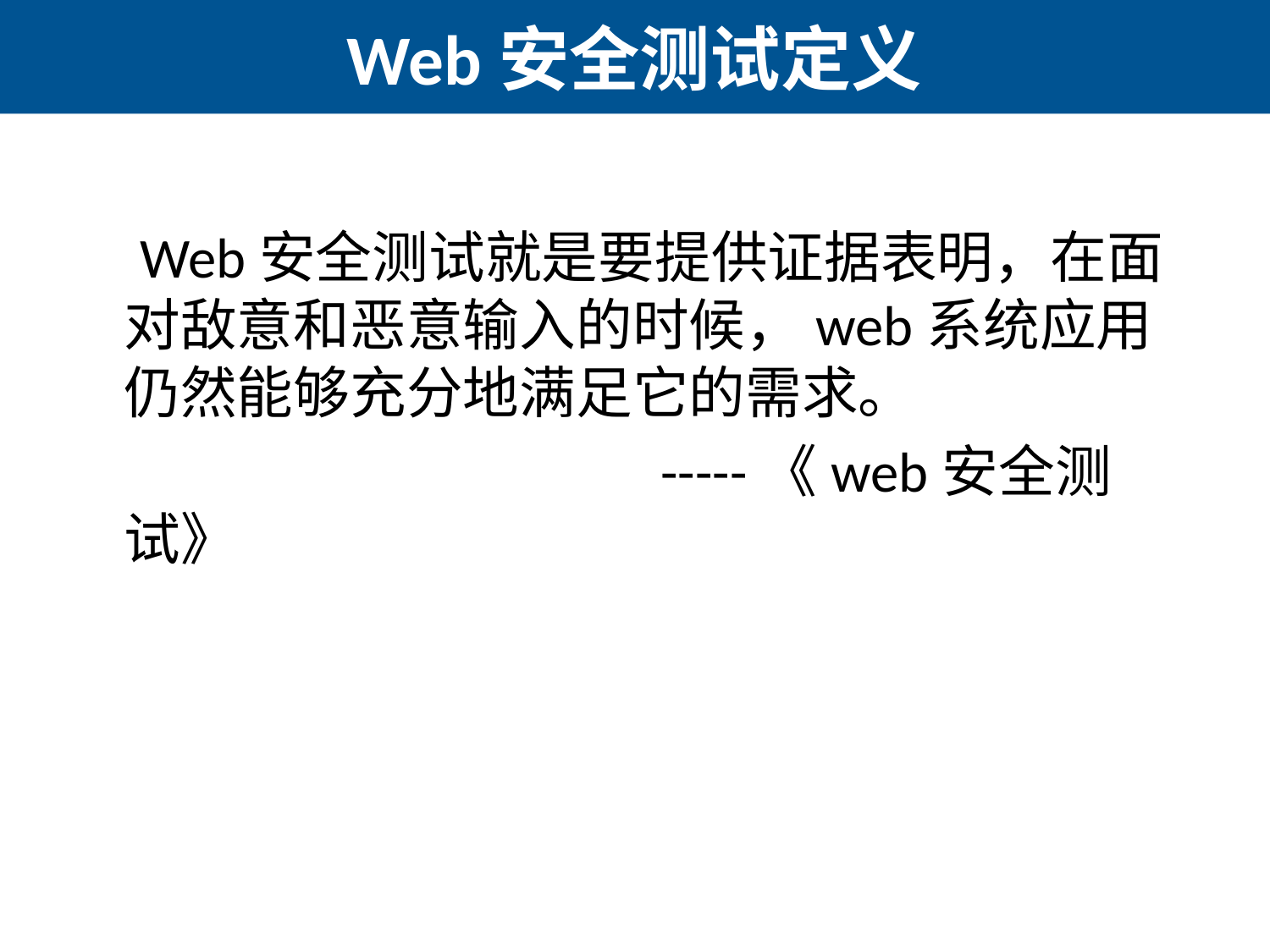

# Web安全测试定义

     Web安全测试就是要提供证据表明，在面对敌意和恶意输入的时候，web系统应用仍然能够充分地满足它的需求。
                                              -----《web安全测试》